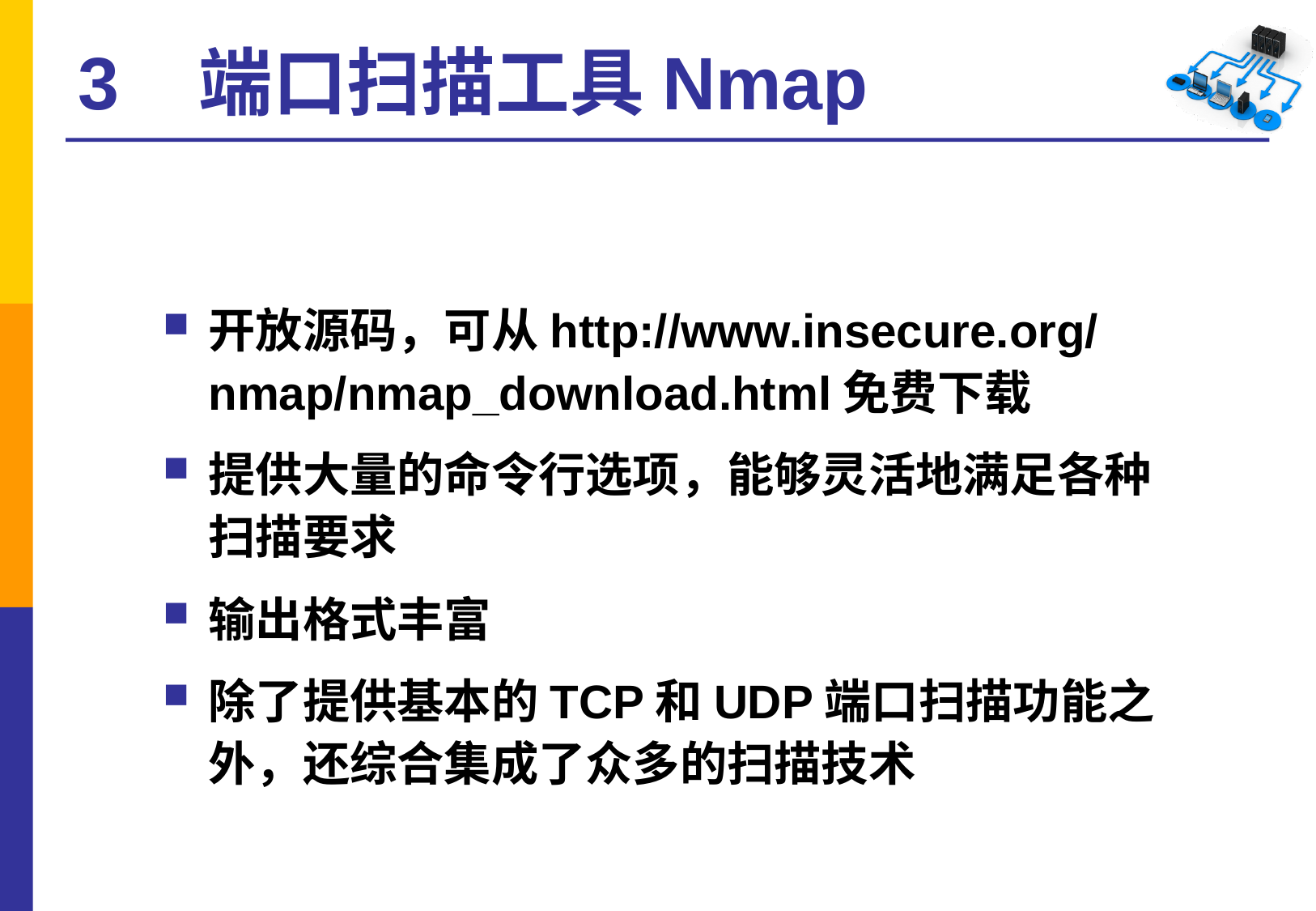

# 3   端口扫描工具Nmap
开放源码，可从http://www.insecure.org/nmap/nmap_download.html免费下载
提供大量的命令行选项，能够灵活地满足各种扫描要求
输出格式丰富
除了提供基本的TCP和UDP端口扫描功能之外，还综合集成了众多的扫描技术